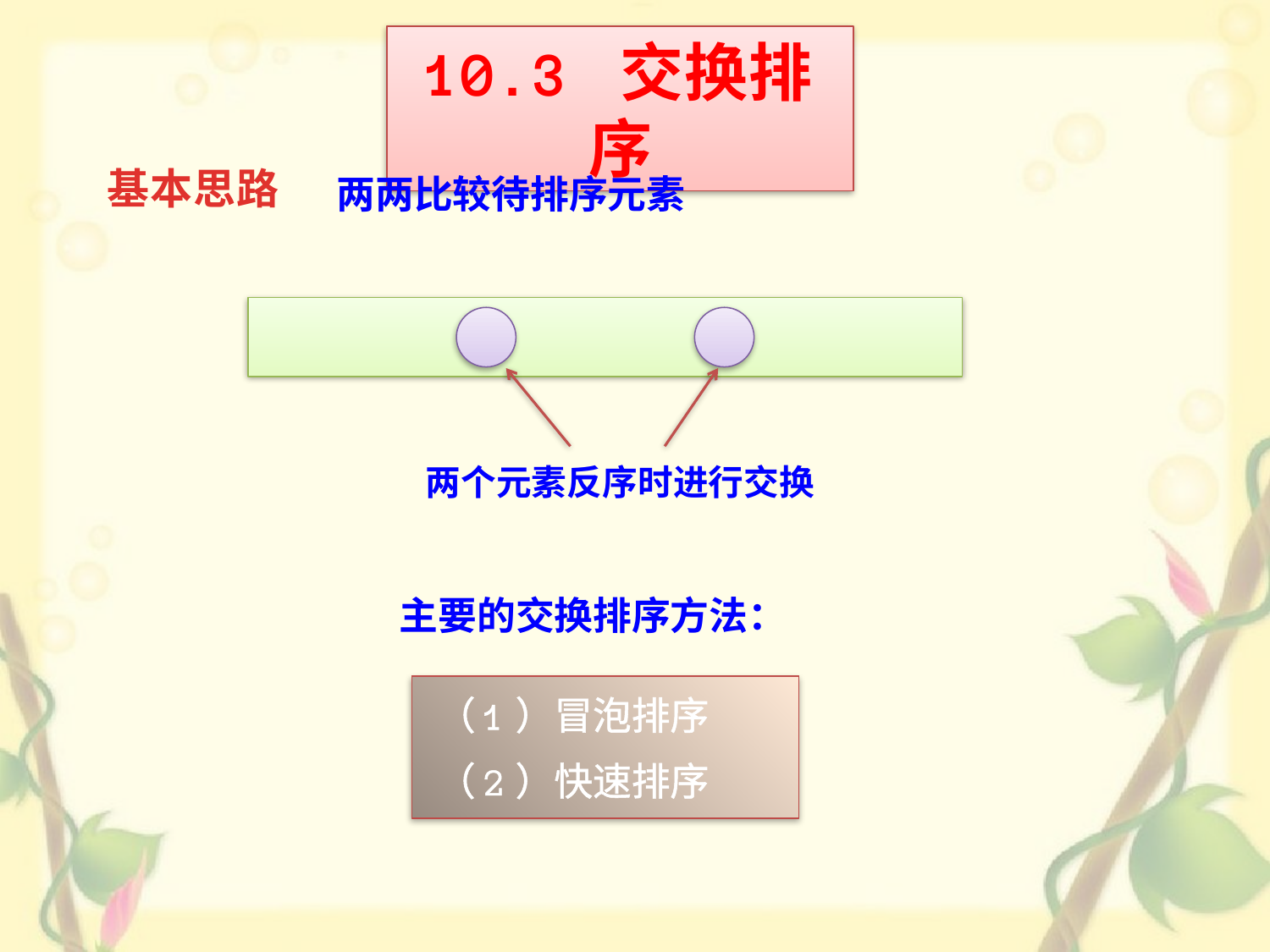

10.3 交换排序
基本思路
两两比较待排序元素

两个元素反序时进行交换
主要的交换排序方法：
（1）冒泡排序
（2）快速排序